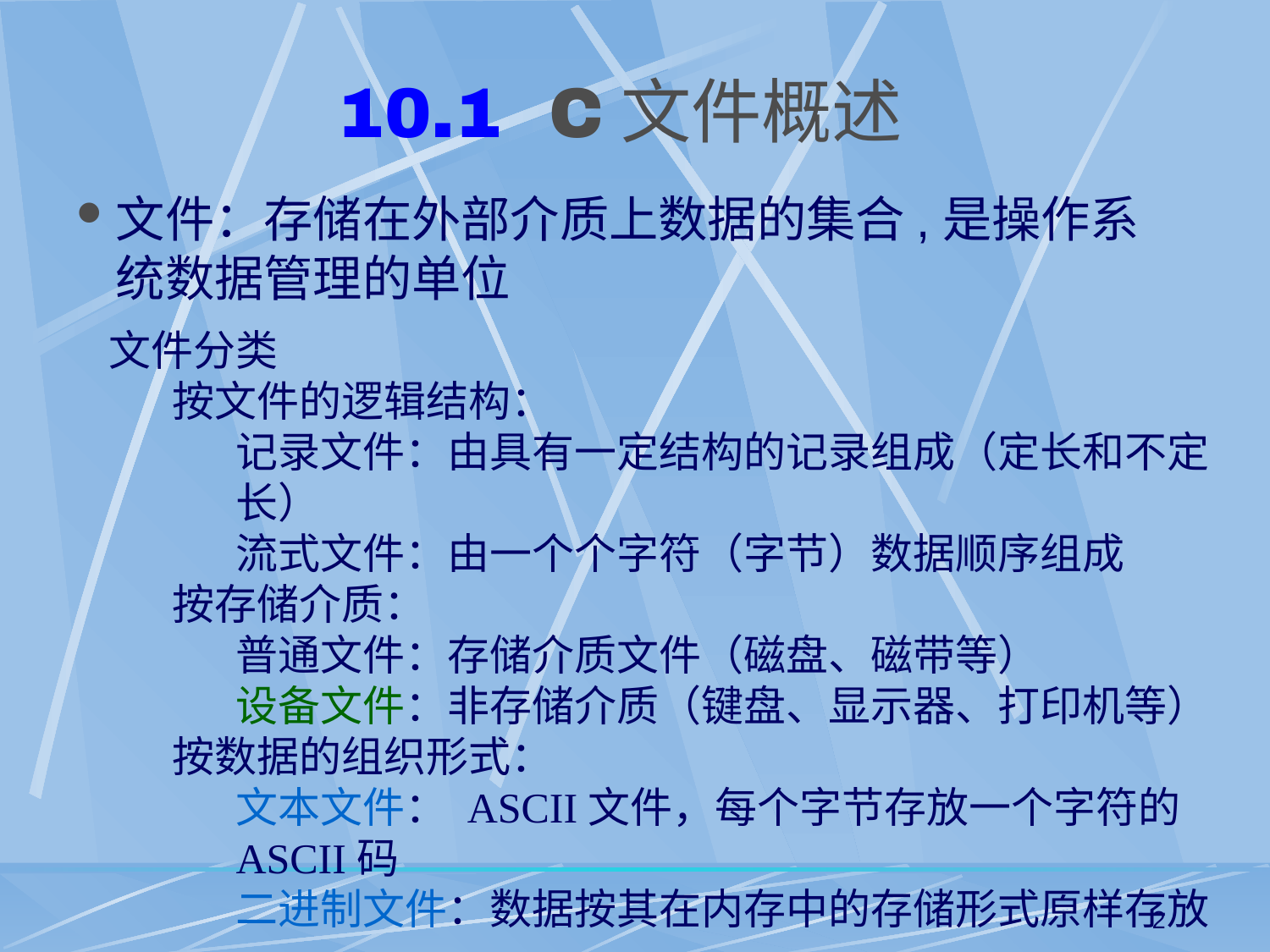

# 10.1  C文件概述
文件：存储在外部介质上数据的集合,是操作系统数据管理的单位
文件分类
按文件的逻辑结构：
记录文件：由具有一定结构的记录组成（定长和不定长）
流式文件：由一个个字符（字节）数据顺序组成
按存储介质：
普通文件：存储介质文件（磁盘、磁带等）
设备文件：非存储介质（键盘、显示器、打印机等）
按数据的组织形式：
文本文件： ASCII文件，每个字节存放一个字符的ASCII码
二进制文件：数据按其在内存中的存储形式原样存放
2